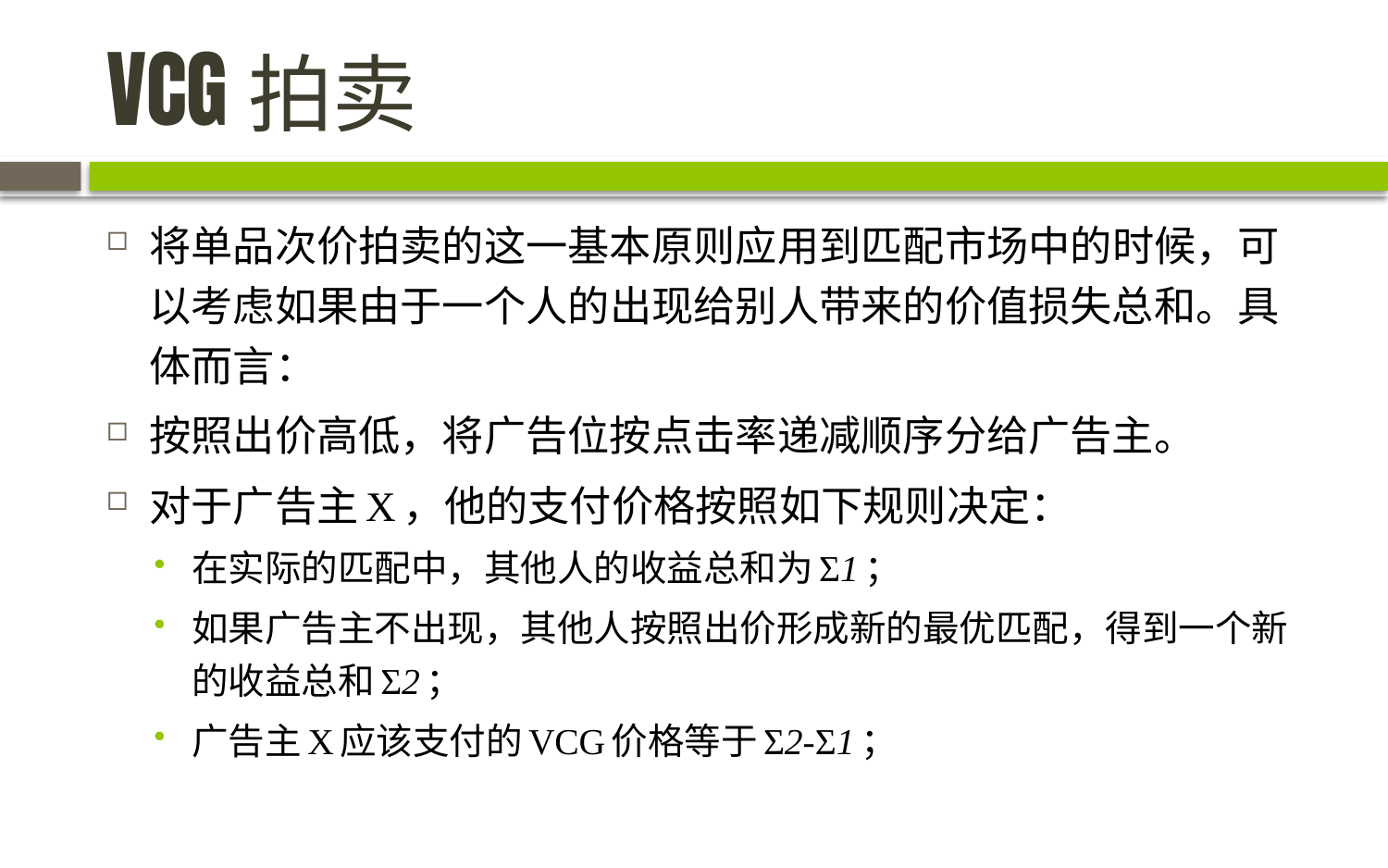

# VCG拍卖
将单品次价拍卖的这一基本原则应用到匹配市场中的时候，可以考虑如果由于一个人的出现给别人带来的价值损失总和。具体而言：
按照出价高低，将广告位按点击率递减顺序分给广告主。
对于广告主X，他的支付价格按照如下规则决定：
在实际的匹配中，其他人的收益总和为Σ1；
如果广告主不出现，其他人按照出价形成新的最优匹配，得到一个新的收益总和Σ2；
广告主X应该支付的VCG价格等于Σ2-Σ1；